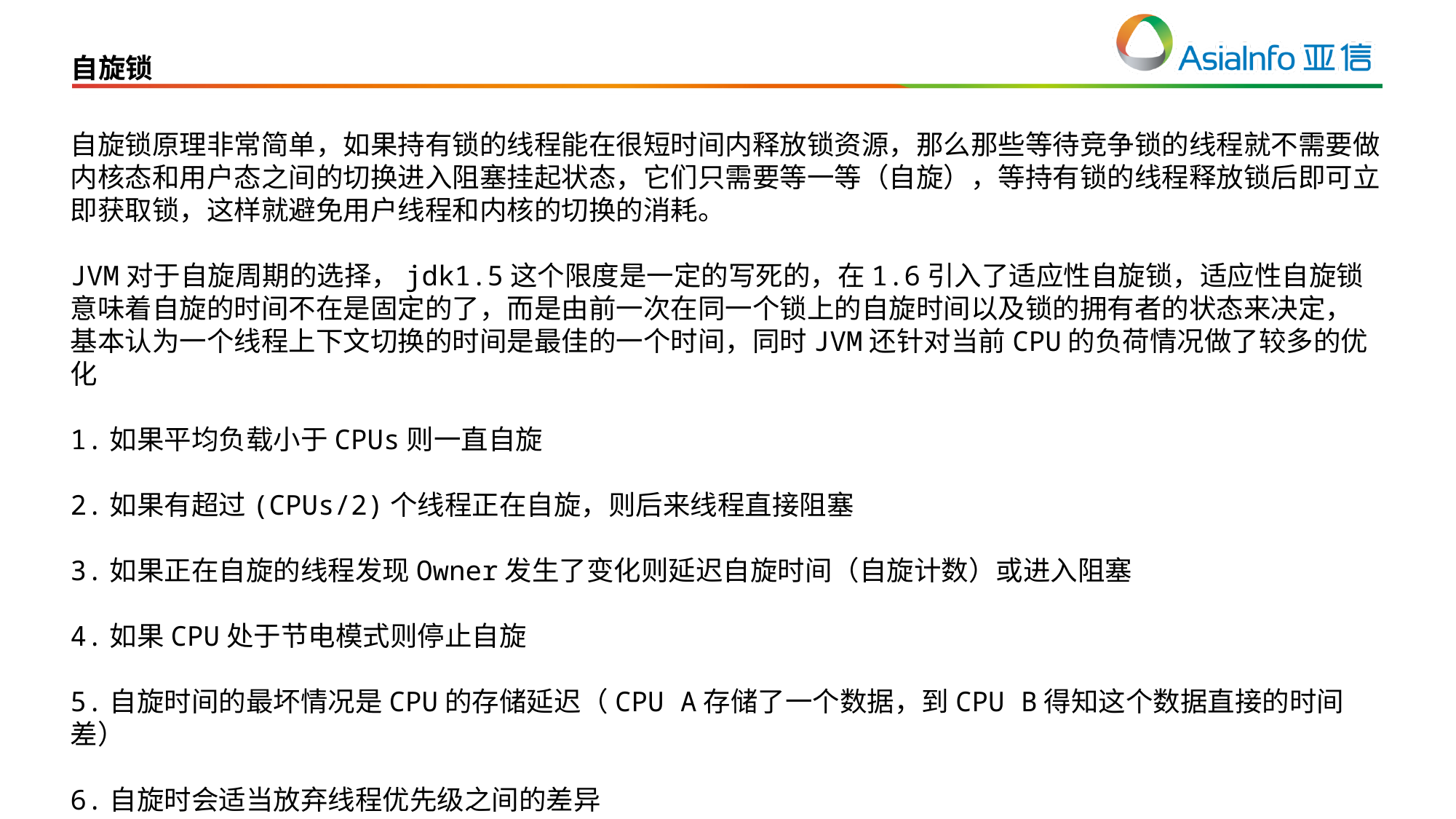

自旋锁
自旋锁原理非常简单，如果持有锁的线程能在很短时间内释放锁资源，那么那些等待竞争锁的线程就不需要做内核态和用户态之间的切换进入阻塞挂起状态，它们只需要等一等（自旋），等持有锁的线程释放锁后即可立即获取锁，这样就避免用户线程和内核的切换的消耗。
JVM对于自旋周期的选择，jdk1.5这个限度是一定的写死的，在1.6引入了适应性自旋锁，适应性自旋锁意味着自旋的时间不在是固定的了，而是由前一次在同一个锁上的自旋时间以及锁的拥有者的状态来决定，基本认为一个线程上下文切换的时间是最佳的一个时间，同时JVM还针对当前CPU的负荷情况做了较多的优化

1.如果平均负载小于CPUs则一直自旋

2.如果有超过(CPUs/2)个线程正在自旋，则后来线程直接阻塞

3.如果正在自旋的线程发现Owner发生了变化则延迟自旋时间（自旋计数）或进入阻塞

4.如果CPU处于节电模式则停止自旋

5.自旋时间的最坏情况是CPU的存储延迟（CPU A存储了一个数据，到CPU B得知这个数据直接的时间差）

6.自旋时会适当放弃线程优先级之间的差异